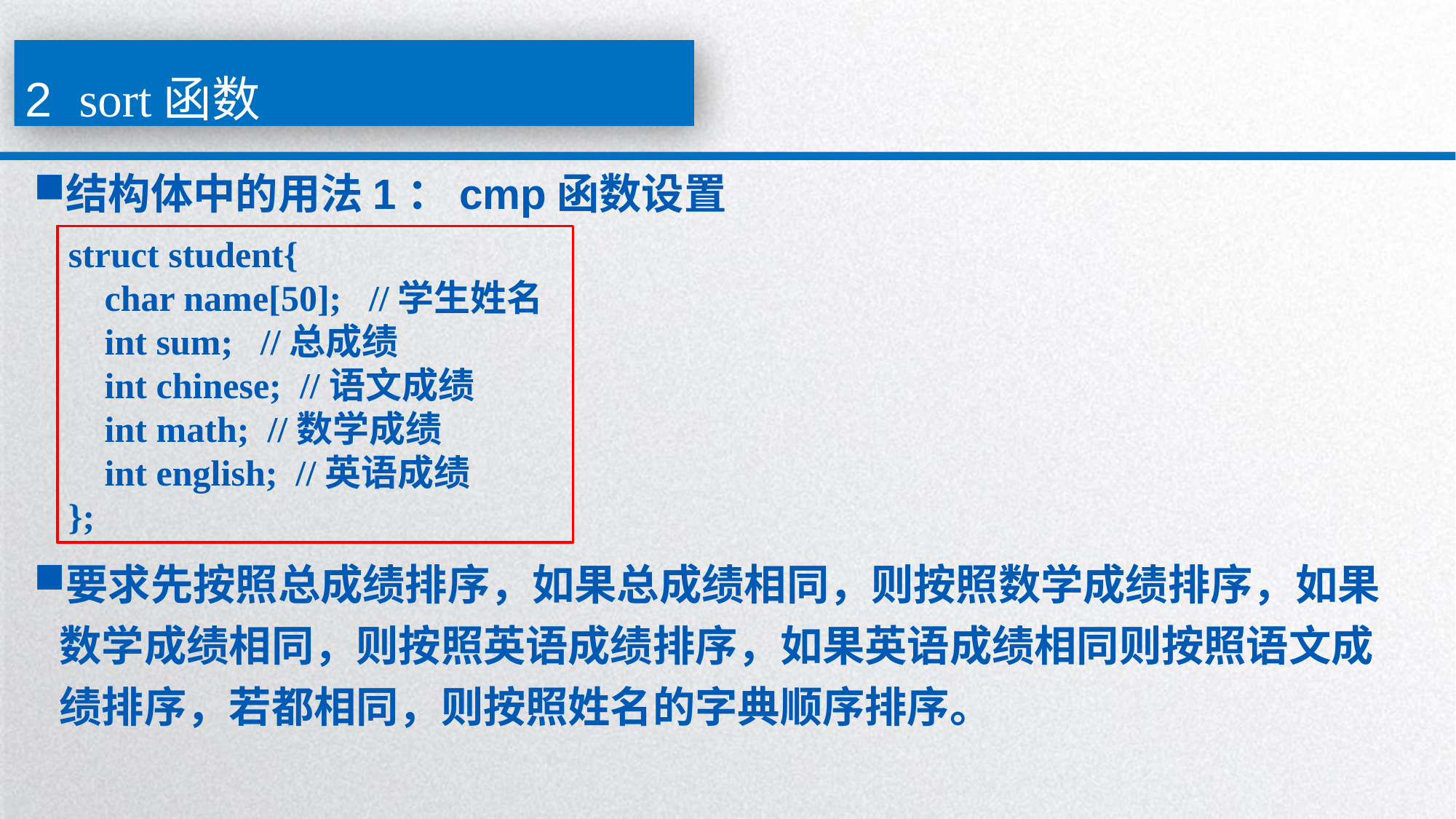

2  sort函数
结构体中的用法1：cmp函数设置

要求先按照总成绩排序，如果总成绩相同，则按照数学成绩排序，如果数学成绩相同，则按照英语成绩排序，如果英语成绩相同则按照语文成绩排序，若都相同，则按照姓名的字典顺序排序。
struct student{
    char name[50];   //学生姓名
    int sum;   //总成绩
    int chinese;  //语文成绩
    int math;  //数学成绩
    int english;  //英语成绩
};